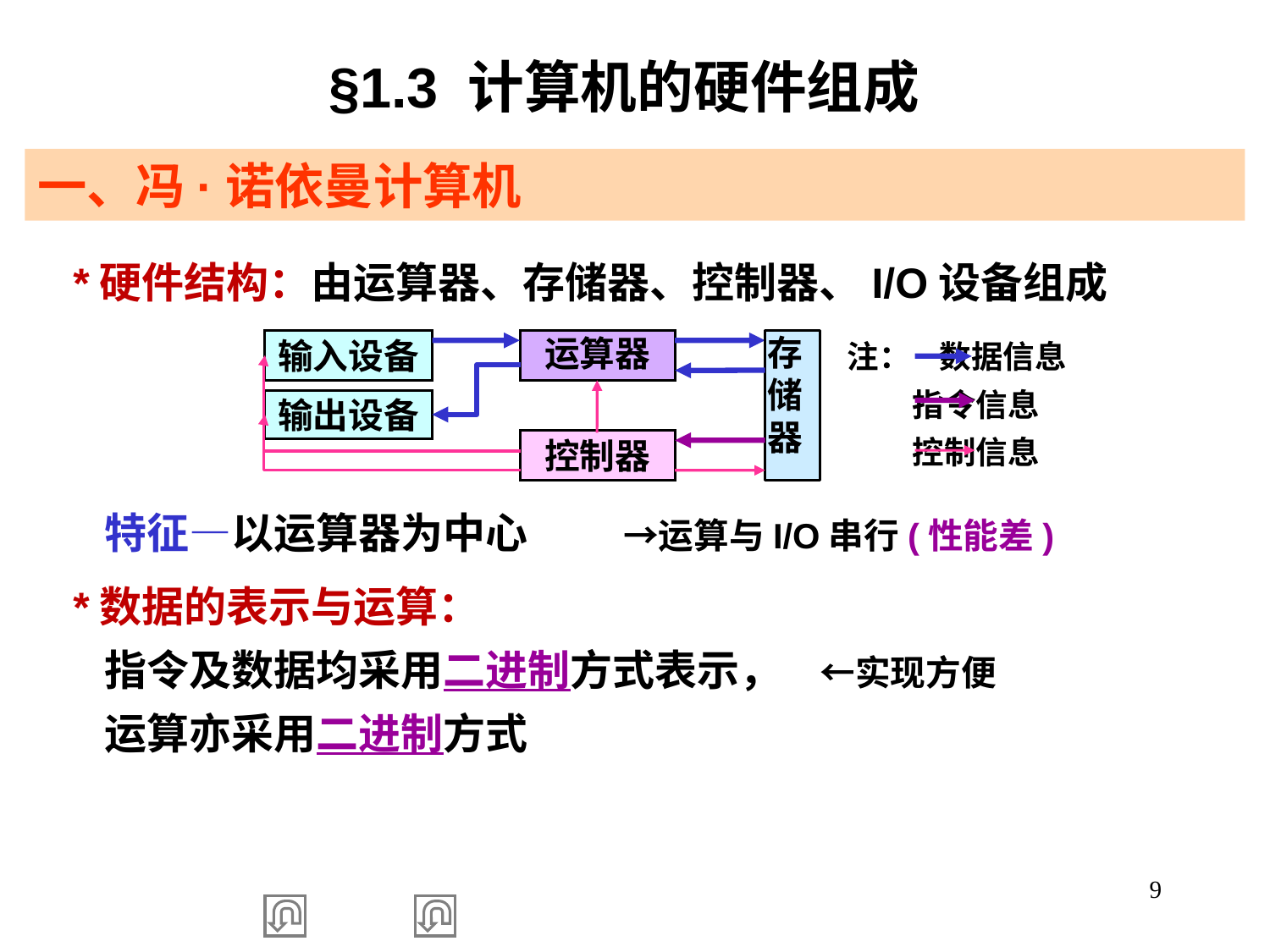

§1.3 计算机的硬件组成
一、冯·诺依曼计算机
   *硬件结构：由运算器、存储器、控制器、I/O设备组成
注：    数据信息
        指令信息
        控制信息
运算器
存储器
输入设备

输出设备

控制器

      特征—以运算器为中心          →运算与I/O串行(性能差)
   *数据的表示与运算：
      指令及数据均采用二进制方式表示，    ←实现方便
      运算亦采用二进制方式
9